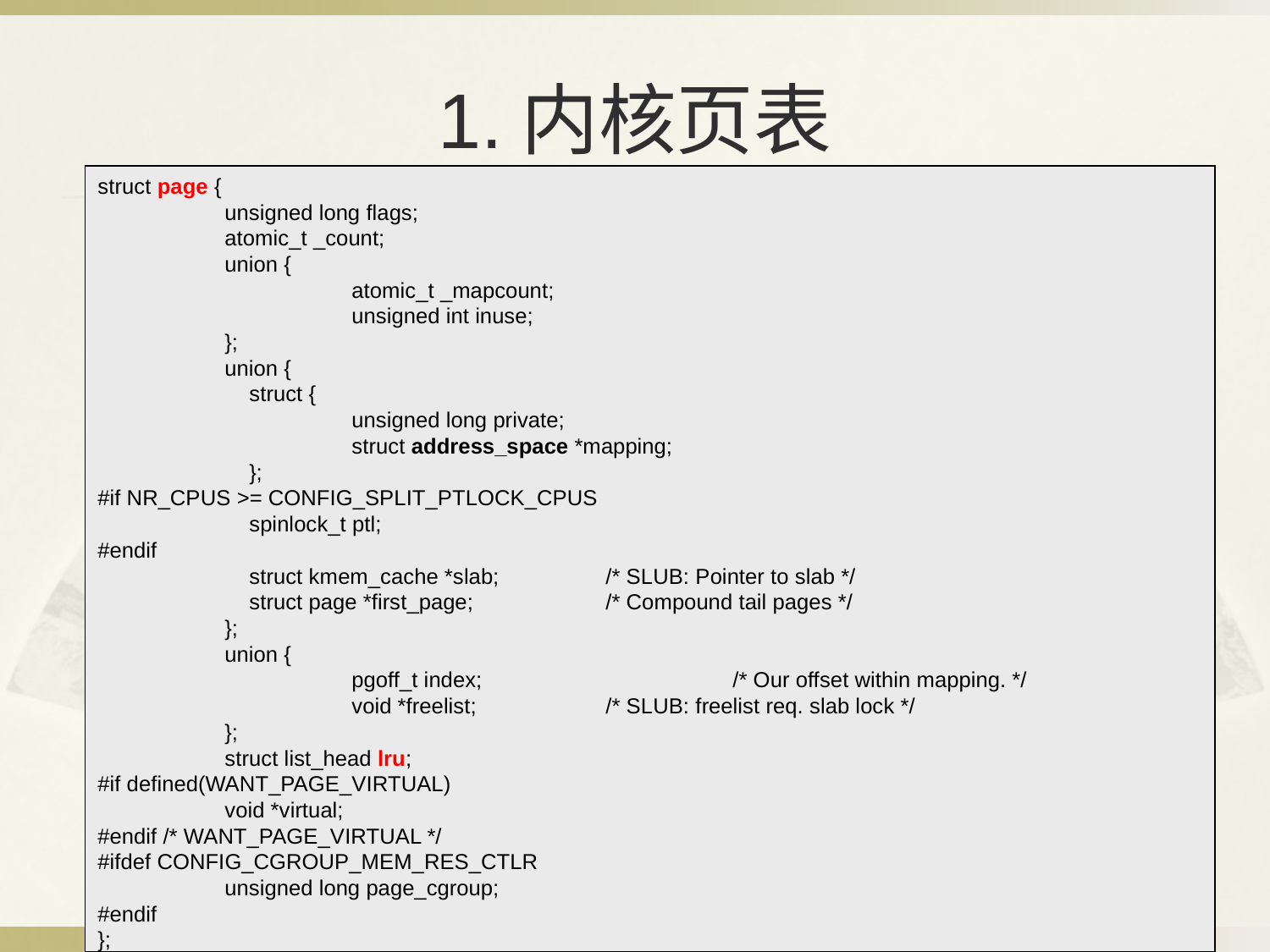

BBAAD9C20180234D78810CEA56E0B6D0E2B9B20918E83B70A6D98F34B1082BBC3B4CB53861613B0222C92008C846A8EC6DF921DA91D02BB11B4DC25E387E20DC24F5093D372C66F764BF29976F2244E727F1E0367CA8D314A8D6A1982F006CC8D8F62991BE0
# 1.内核页表
struct page {
	unsigned long flags;
	atomic_t _count;
	union {
		atomic_t _mapcount;
		unsigned int inuse;
	};
	union {
	    struct {
		unsigned long private;
		struct address_space *mapping;
	    };
#if NR_CPUS >= CONFIG_SPLIT_PTLOCK_CPUS
	    spinlock_t ptl;
#endif
	    struct kmem_cache *slab;	/* SLUB: Pointer to slab */
	    struct page *first_page;		/* Compound tail pages */
	};
	union {
		pgoff_t index;		/* Our offset within mapping. */
		void *freelist;		/* SLUB: freelist req. slab lock */
	};
	struct list_head lru;
#if defined(WANT_PAGE_VIRTUAL)
	void *virtual;
#endif /* WANT_PAGE_VIRTUAL */
#ifdef CONFIG_CGROUP_MEM_RES_CTLR
	unsigned long page_cgroup;
#endif
};